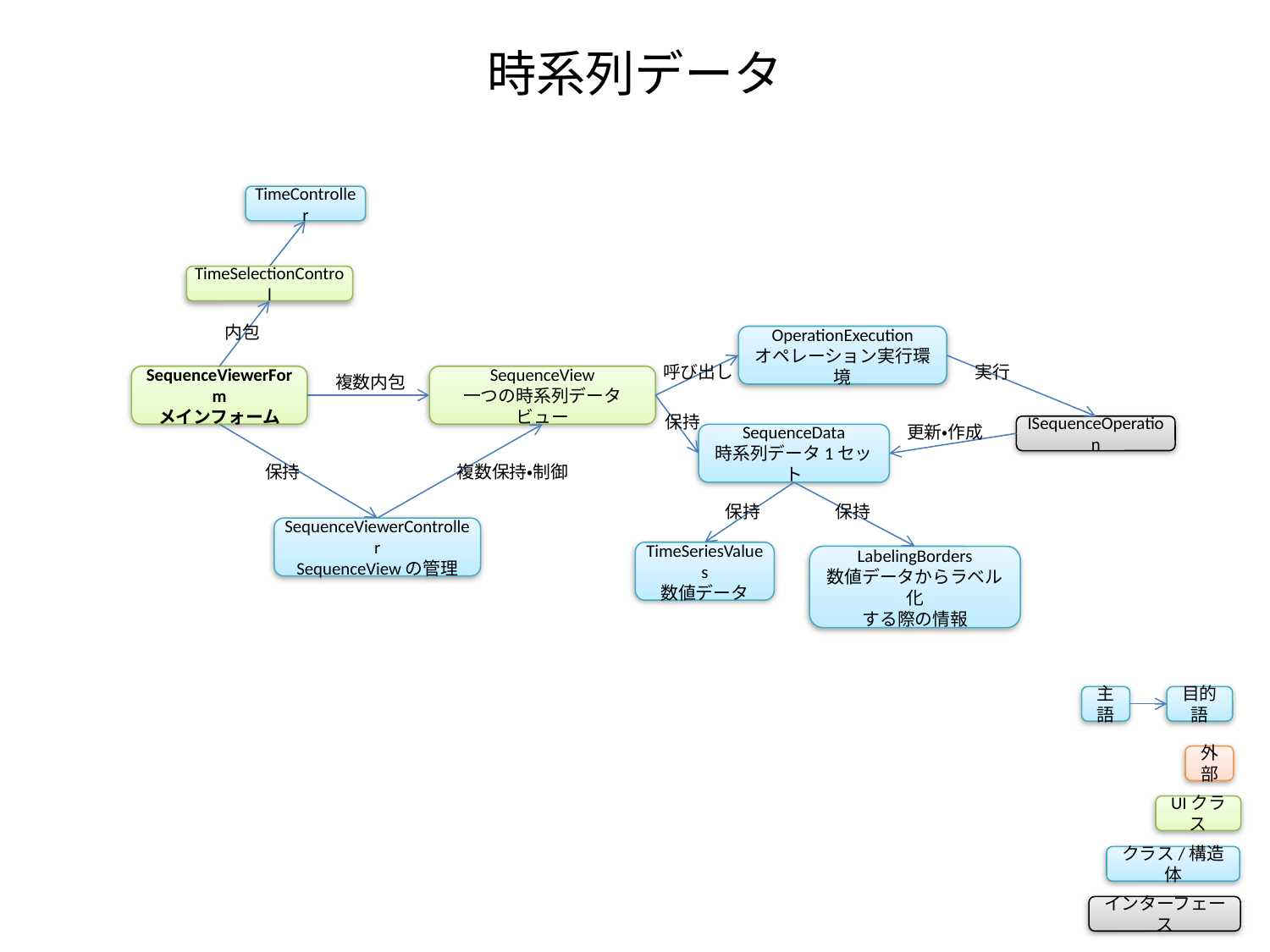

# 時系列データ
TimeController
TimeSelectionControl
内包
OperationExecution
オペレーション実行環境
呼び出し
実行
SequenceViewerForm
メインフォーム
複数内包
SequenceView
一つの時系列データビュー
保持
更新・作成
ISequenceOperation
SequenceData
時系列データ1セット
保持
複数保持・制御
保持
保持
SequenceViewerController
SequenceViewの管理
TimeSeriesValues
数値データ
LabelingBorders
数値データからラベル化
する際の情報
主語
目的語
外部
UIクラス
クラス/構造体
インターフェース